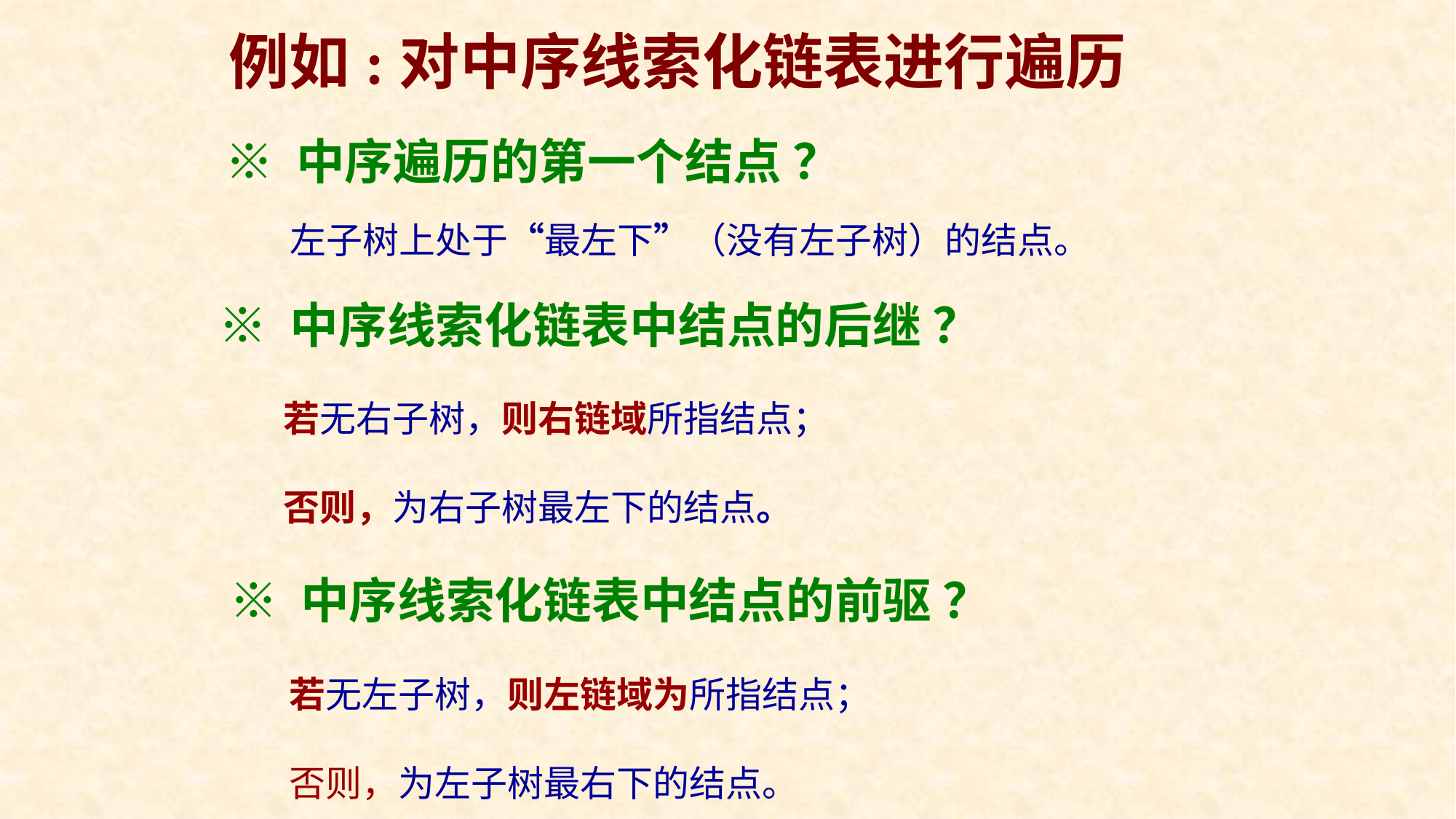

例如:对中序线索化链表进行遍历
 ※ 中序遍历的第一个结点 ？
左子树上处于“最左下”（没有左子树）的结点。
 ※ 中序线索化链表中结点的后继 ？
若无右子树，则右链域所指结点；
否则，为右子树最左下的结点。
 ※ 中序线索化链表中结点的前驱 ？
若无左子树，则左链域为所指结点；
否则，为左子树最右下的结点。